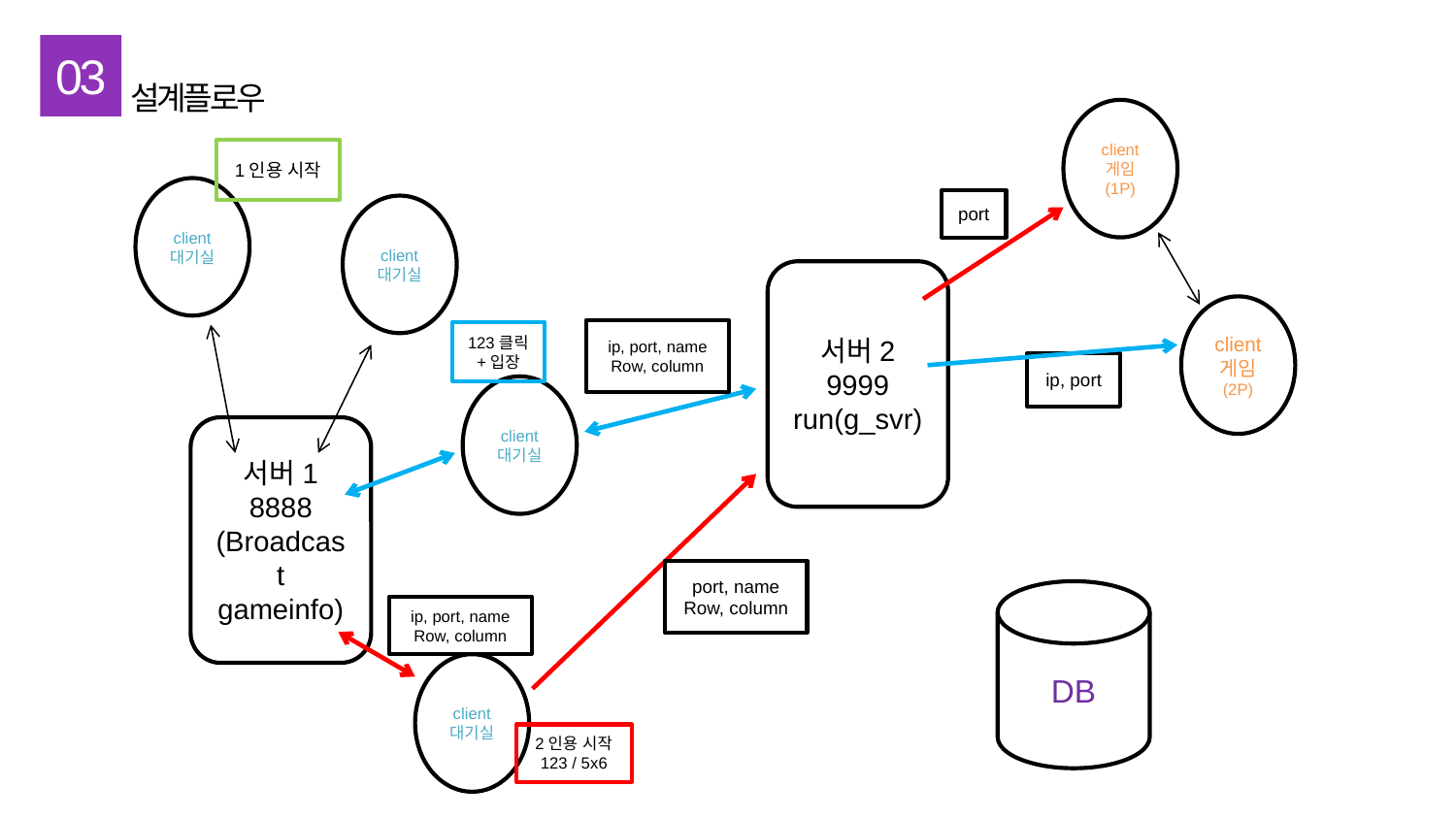

03
설계플로우
client
게임
(1P)
1인용 시작
client
대기실
port
client
대기실
서버2
9999
run(g_svr)
client
게임
(2P)
ip, port, name
Row, column
123클릭
+입장
ip, port
client
대기실
서버1
8888
(Broadcast gameinfo)
port, name
Row, column
DB
ip, port, name
Row, column
client
대기실
2인용 시작
123 / 5x6